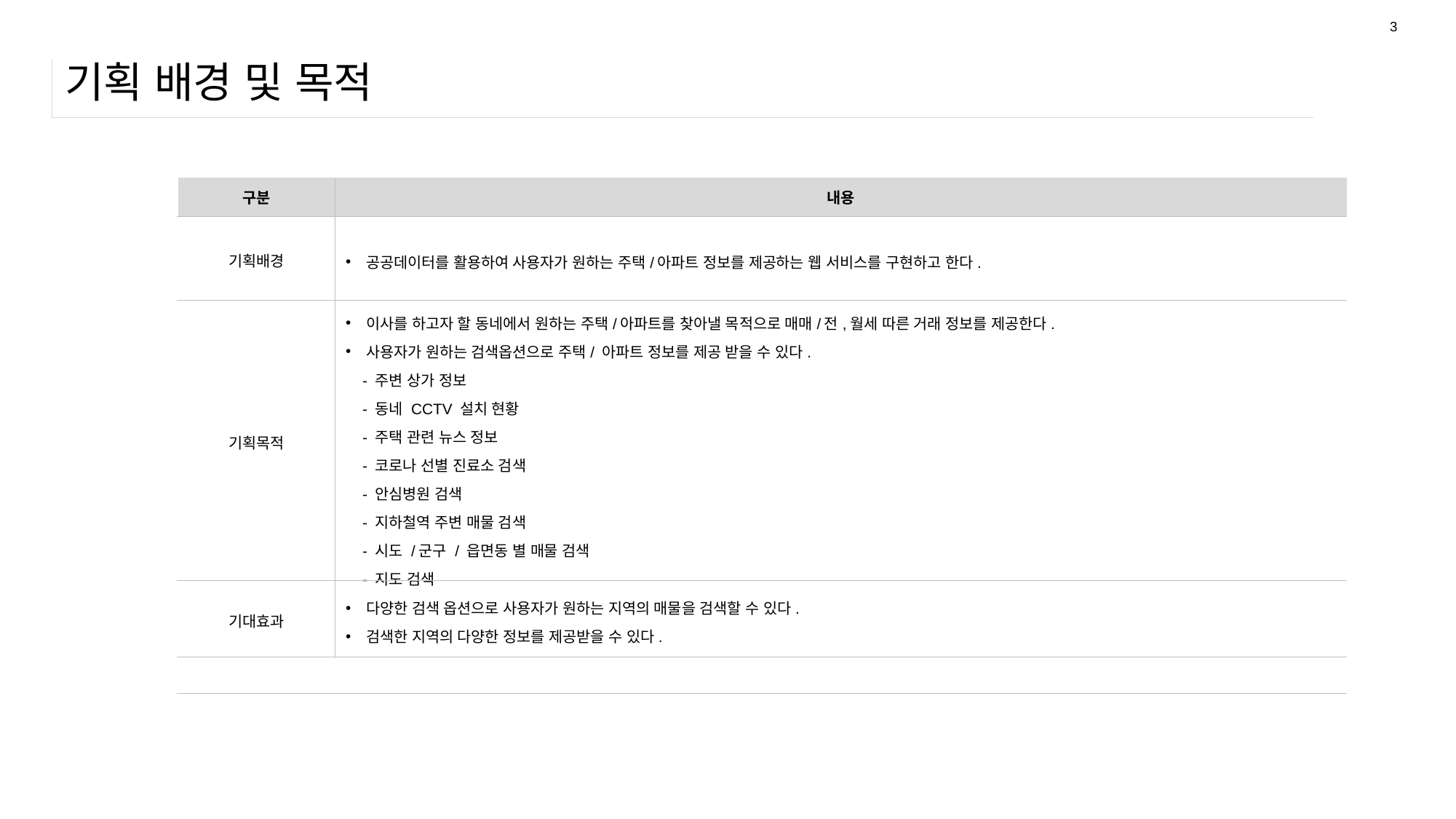

3
# 기획 배경 및 목적
| 구분 | 내용 |
| --- | --- |
| 기획배경 | 공공데이터를 활용하여 사용자가 원하는 주택/아파트 정보를 제공하는 웹 서비스를 구현하고 한다. |
| 기획목적 | 이사를 하고자 할 동네에서 원하는 주택/아파트를 찾아낼 목적으로 매매/전,월세 따른 거래 정보를 제공한다. 사용자가 원하는 검색옵션으로 주택/ 아파트 정보를 제공 받을 수 있다. - 주변 상가 정보 - 동네 CCTV 설치 현황 - 주택 관련 뉴스 정보 - 코로나 선별 진료소 검색 - 안심병원 검색 - 지하철역 주변 매물 검색 - 시도 /군구 / 읍면동 별 매물 검색 - 지도 검색 |
| 기대효과 | 다양한 검색 옵션으로 사용자가 원하는 지역의 매물을 검색할 수 있다. 검색한 지역의 다양한 정보를 제공받을 수 있다. |
|  |  |